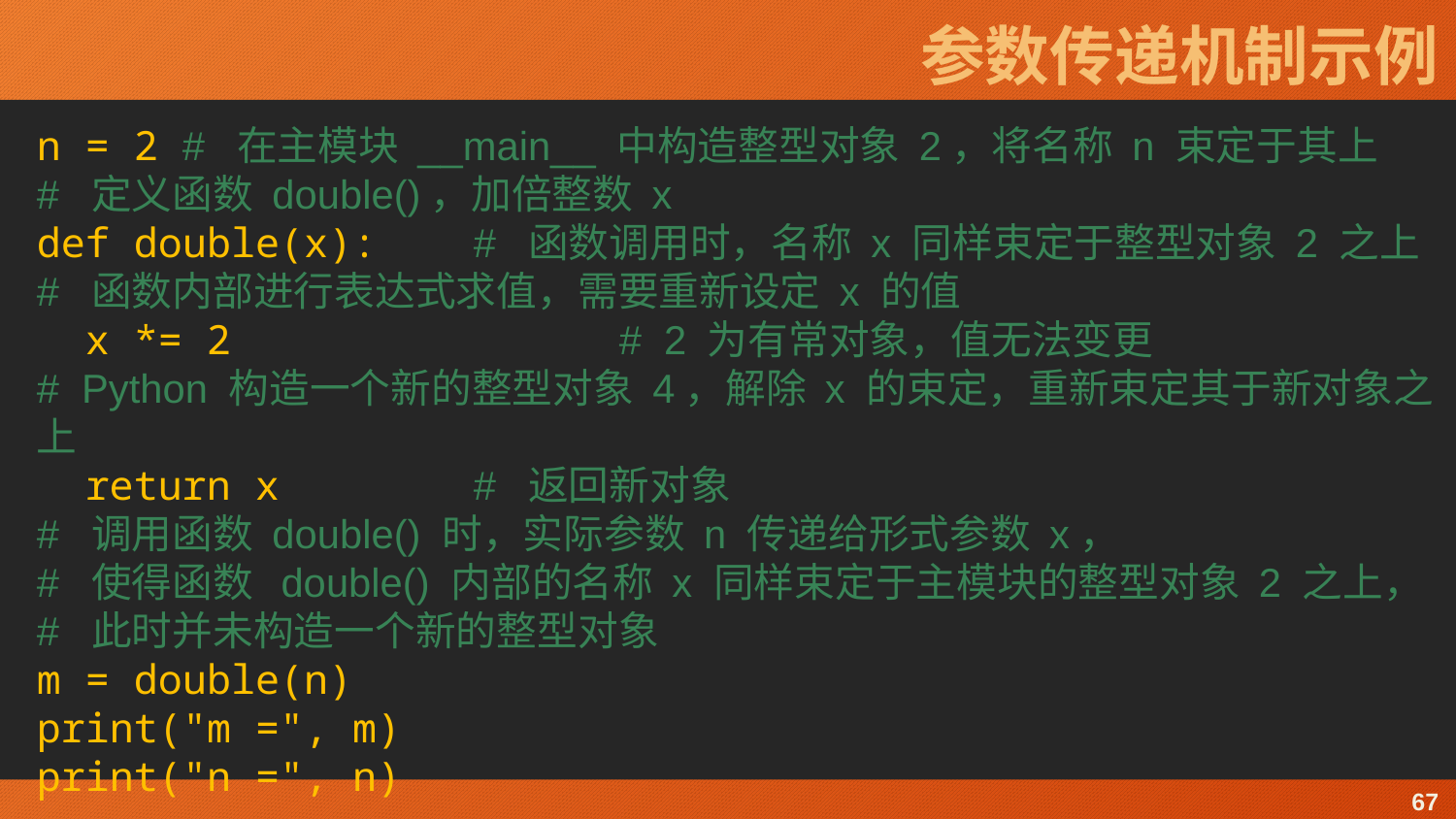

# 参数传递机制示例
n = 2	#  在主模块 __main__ 中构造整型对象 2，将名称 n 束定于其上
#  定义函数 double()，加倍整数 x
def double(x):	#  函数调用时，名称 x 同样束定于整型对象 2 之上
#  函数内部进行表达式求值，需要重新设定 x 的值
  x *= 2			#  2 为有常对象，值无法变更
#  Python 构造一个新的整型对象 4，解除 x 的束定，重新束定其于新对象之上
  return x		#  返回新对象
#  调用函数 double() 时，实际参数 n 传递给形式参数 x，
#  使得函数  double() 内部的名称 x 同样束定于主模块的整型对象 2 之上，
#  此时并未构造一个新的整型对象
m = double(n)
print("m =", m)
print("n =", n)
67